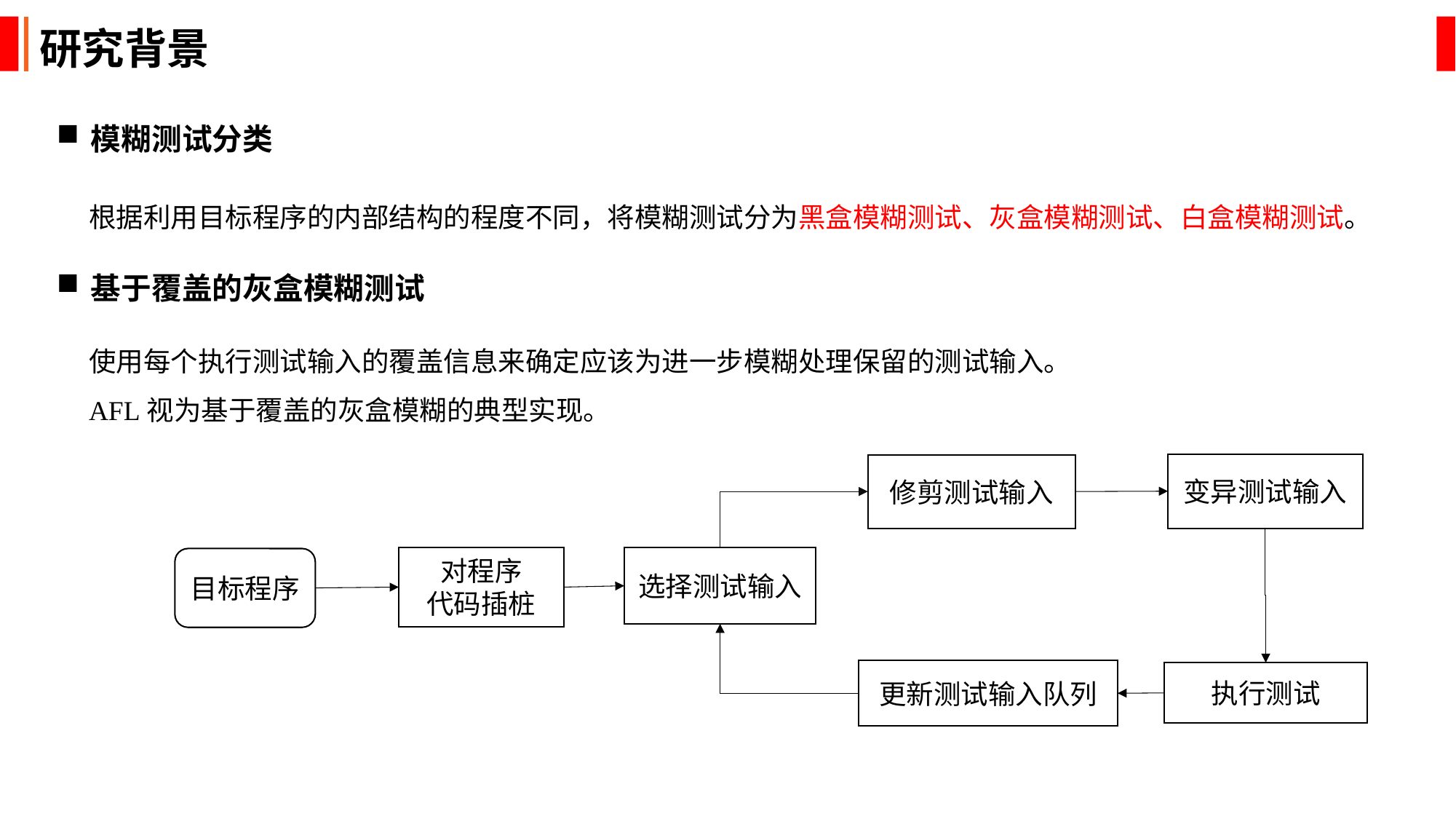

研究背景

模糊测试分类
根据利用目标程序的内部结构的程度不同，将模糊测试分为黑盒模糊测试、灰盒模糊测试、白盒模糊测试。
基于覆盖的灰盒模糊测试
使用每个执行测试输入的覆盖信息来确定应该为进一步模糊处理保留的测试输入。
AFL视为基于覆盖的灰盒模糊的典型实现。
变异测试输入
修剪测试输入
选择测试输入
对程序
代码插桩
目标程序
更新测试输入队列
执行测试